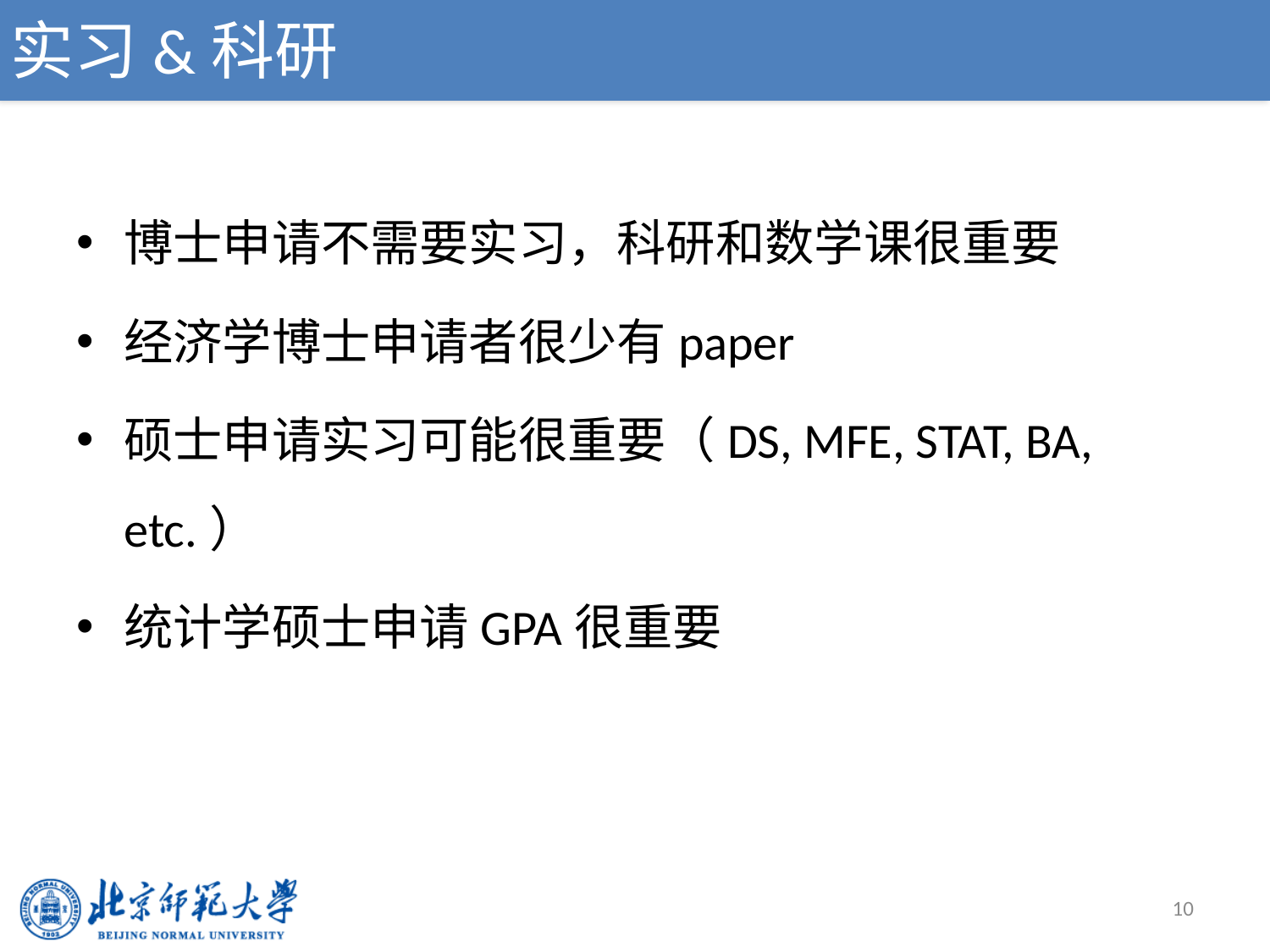

# 实习&科研
博士申请不需要实习，科研和数学课很重要
经济学博士申请者很少有paper
硕士申请实习可能很重要（DS, MFE, STAT, BA, etc.）
统计学硕士申请GPA很重要
10